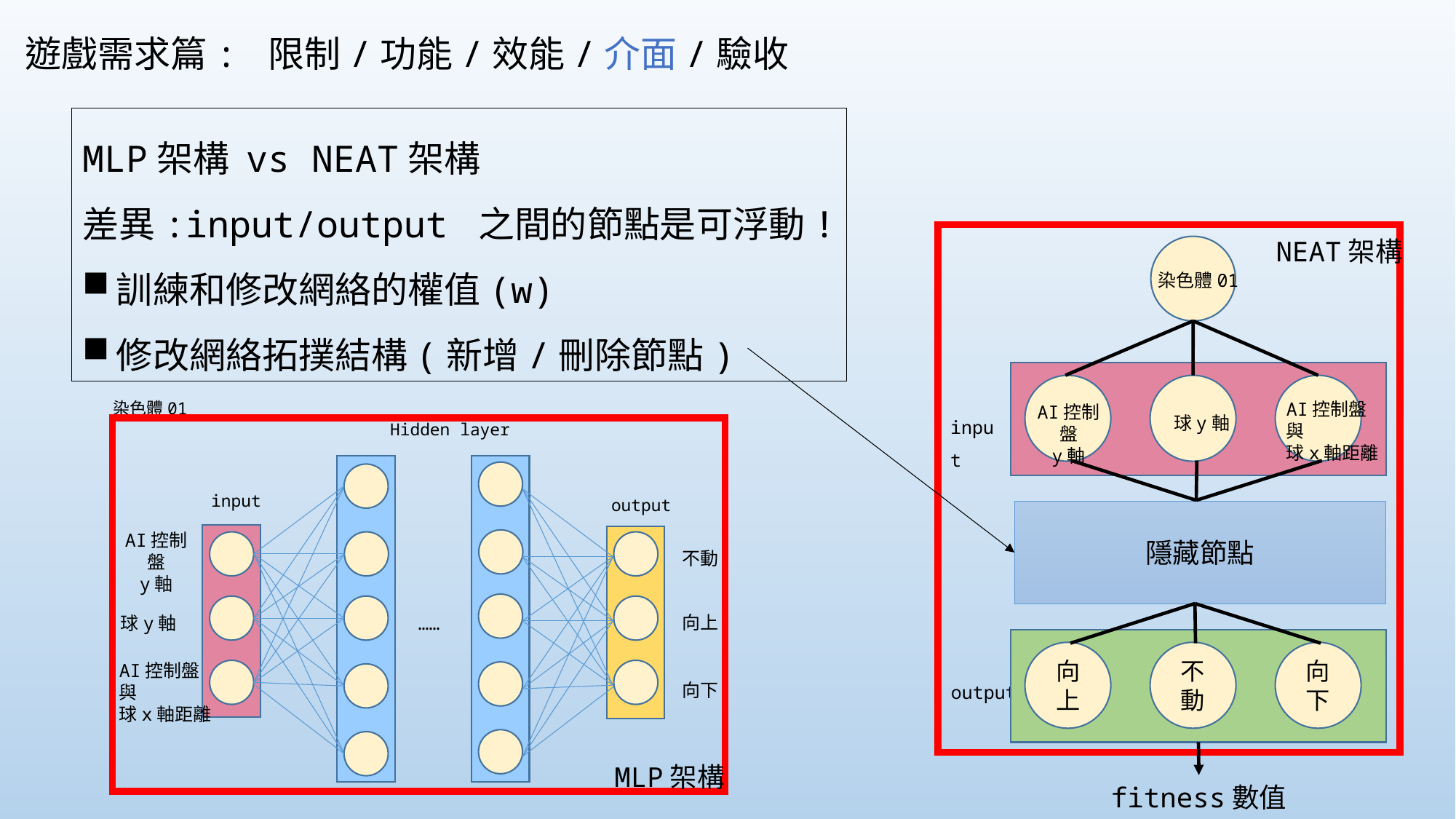

遊戲需求篇: 限制/功能/效能/介面/驗收
MLP架構 vs NEAT架構
差異:input/output 之間的節點是可浮動!
訓練和修改網絡的權值(w)
修改網絡拓撲結構(新增/刪除節點)
NEAT架構

染色體01

AI控制盤與
球x軸距離
AI控制盤
y軸
球y軸
input
隱藏節點

向上
不動
向下
output
fitness數值
染色體01
Hidden layer

input
output
AI控制盤
y軸

不動

向上
球y軸
……

AI控制盤與
球x軸距離

向下

MLP架構